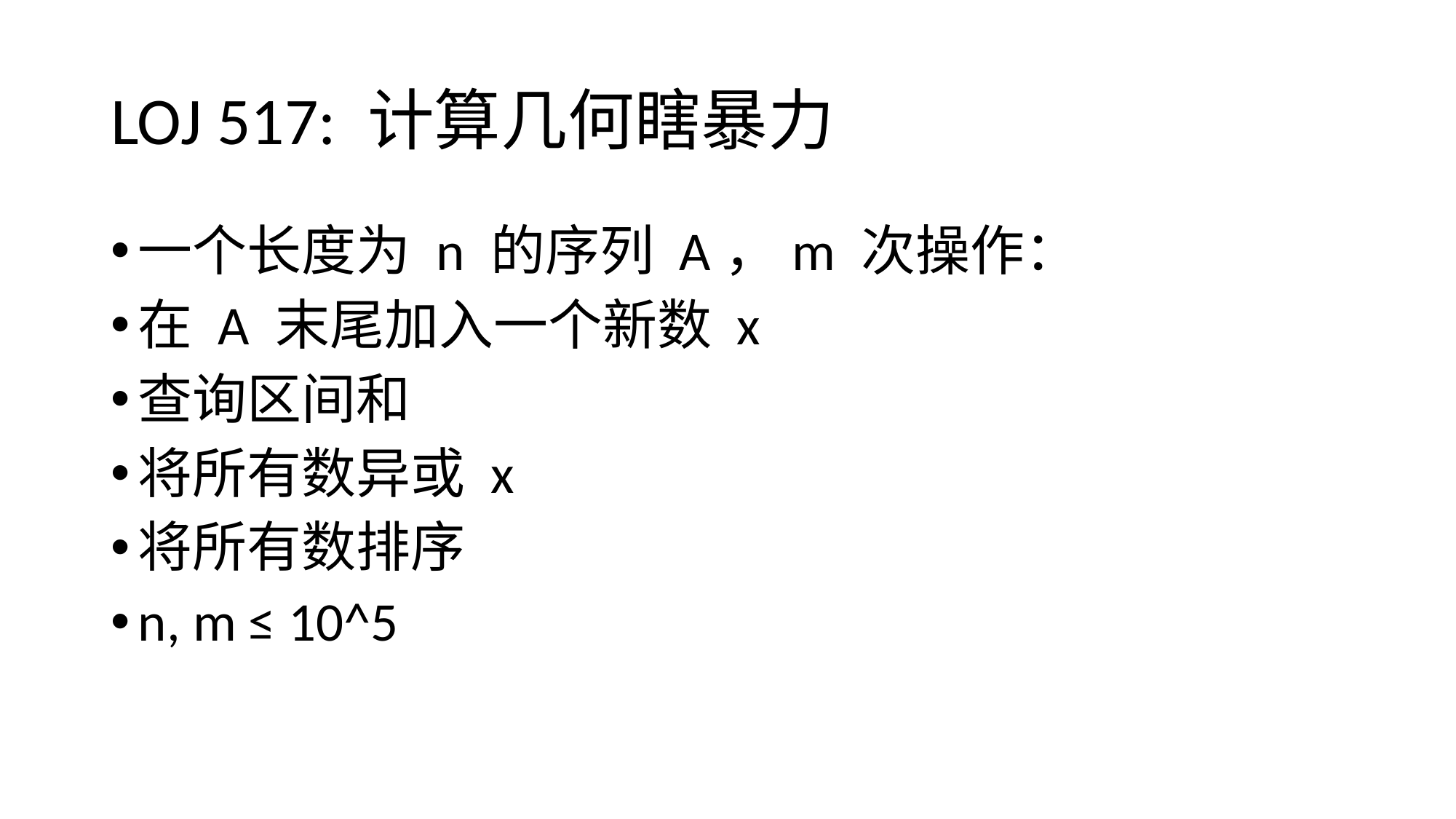

# LOJ 517: 计算几何瞎暴力
一个长度为 n 的序列 A，m 次操作：
在 A 末尾加入一个新数 x
查询区间和
将所有数异或 x
将所有数排序
n, m ≤ 10^5